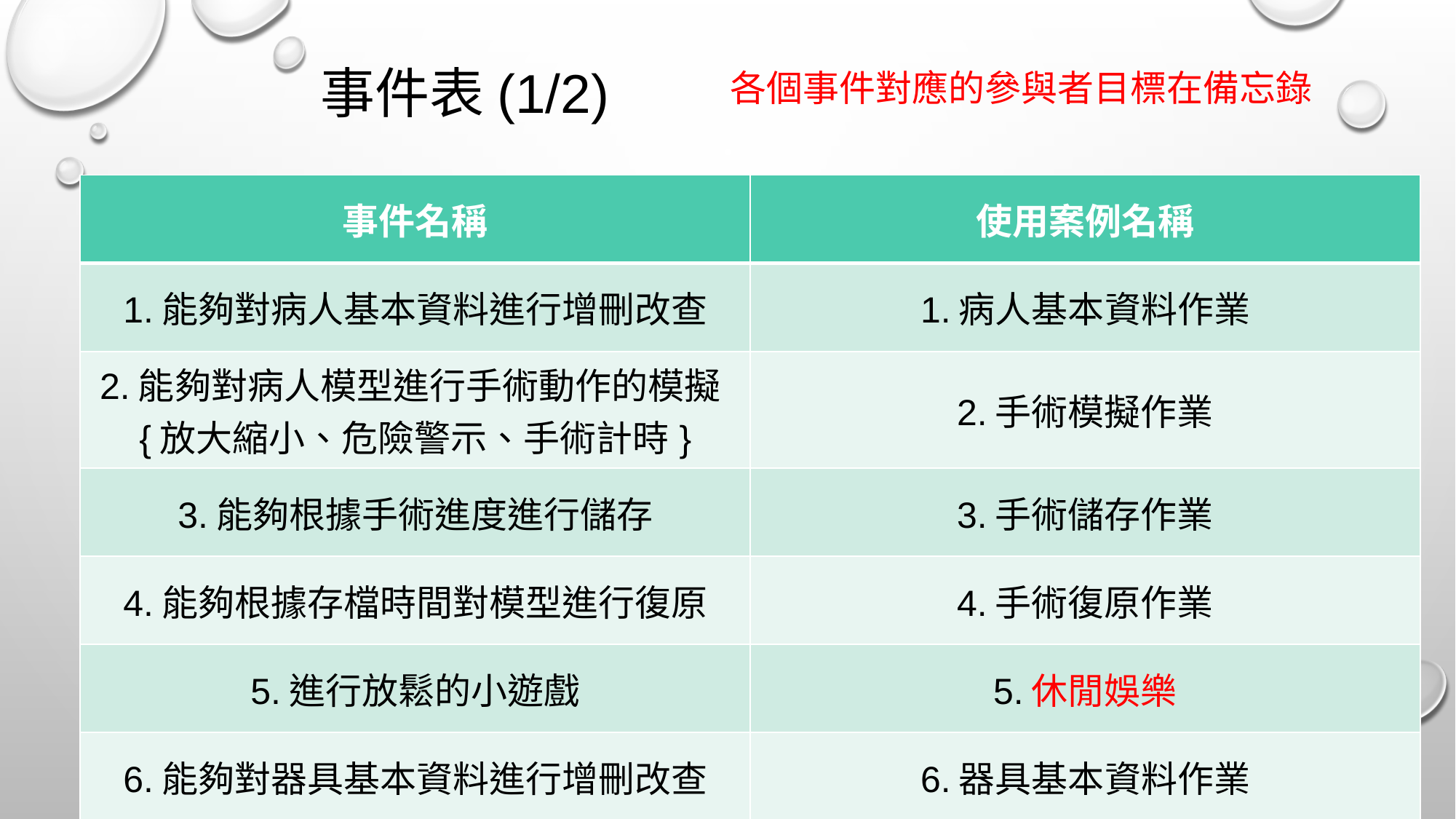

# 事件表(1/2)
各個事件對應的參與者目標在備忘錄
| 事件名稱 | 使用案例名稱 |
| --- | --- |
| 1.能夠對病人基本資料進行增刪改查 | 1.病人基本資料作業 |
| 2.能夠對病人模型進行手術動作的模擬{放大縮小、危險警示、手術計時} | 2.手術模擬作業 |
| 3.能夠根據手術進度進行儲存 | 3.手術儲存作業 |
| 4.能夠根據存檔時間對模型進行復原 | 4.手術復原作業 |
| 5.進行放鬆的小遊戲 | 5.休閒娛樂 |
| 6.能夠對器具基本資料進行增刪改查 | 6.器具基本資料作業 |